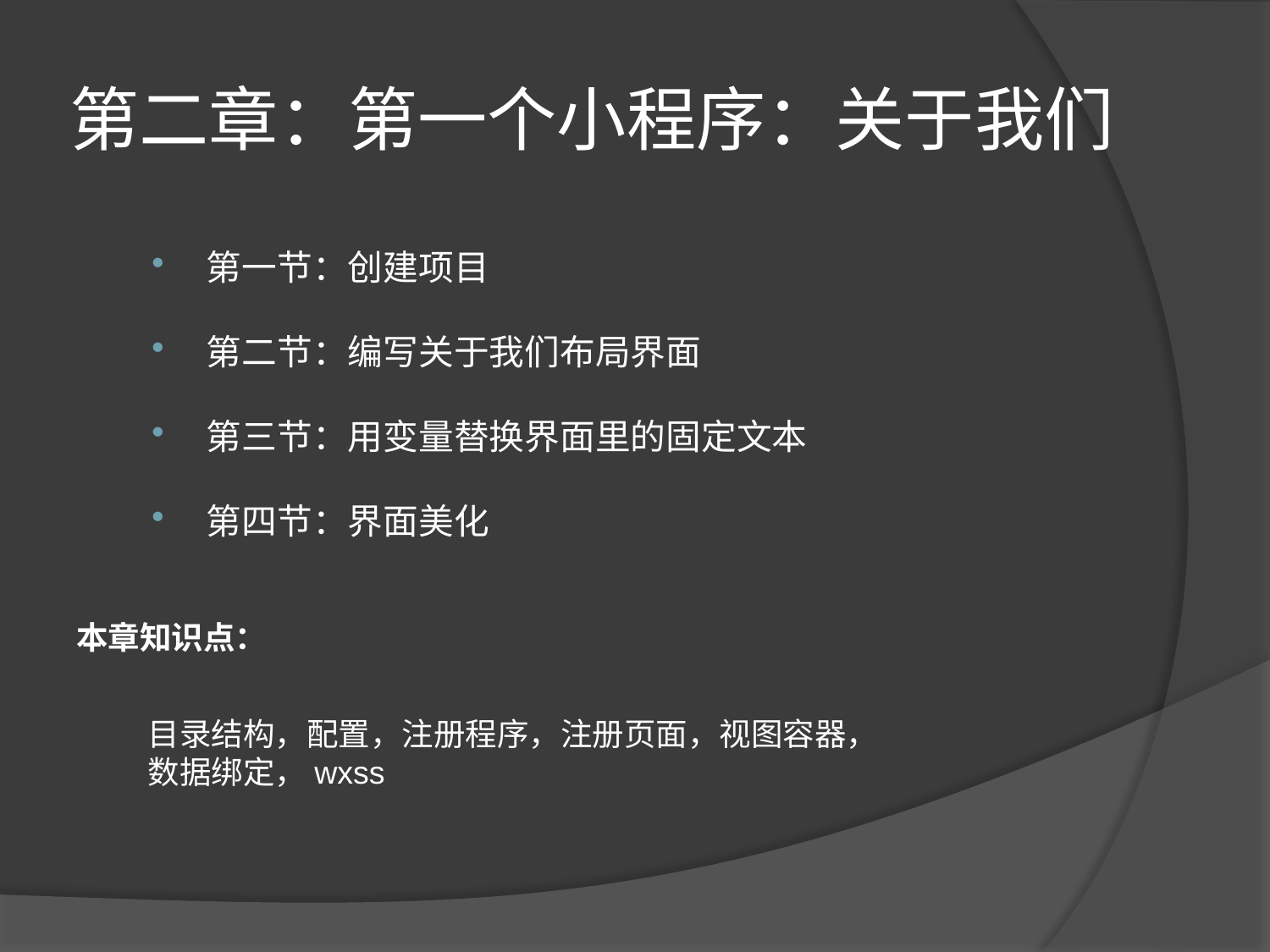

# 第二章：第一个小程序：关于我们
第一节：创建项目
第二节：编写关于我们布局界面
第三节：用变量替换界面里的固定文本
第四节：界面美化
本章知识点：
目录结构，配置，注册程序，注册页面，视图容器，
数据绑定，wxss